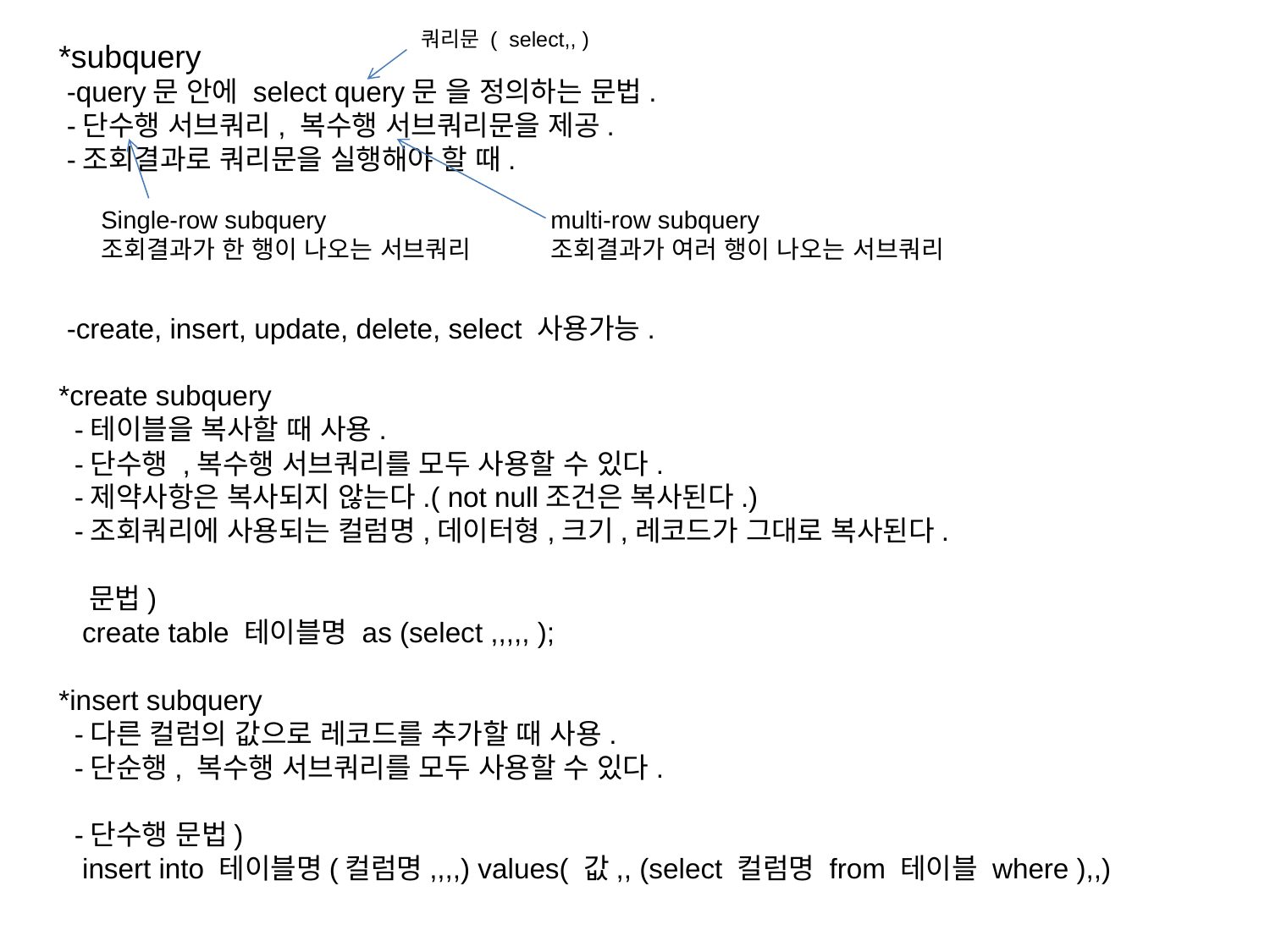

쿼리문 (  select,, )
*subquery
 -query문 안에 select query문 을 정의하는 문법.
 -단수행 서브쿼리, 복수행 서브쿼리문을 제공.
 -조회결과로 쿼리문을 실행해야 할 때.

 -create, insert, update, delete, select 사용가능.

*create subquery
  -테이블을 복사할 때 사용.
  -단수행 ,복수행 서브쿼리를 모두 사용할 수 있다.
  -제약사항은 복사되지 않는다.( not null조건은 복사된다.)
  -조회쿼리에 사용되는 컬럼명,데이터형,크기,레코드가 그대로 복사된다.

   문법)
   create table 테이블명 as (select ,,,,, );

*insert subquery
  -다른 컬럼의 값으로 레코드를 추가할 때 사용.
  -단순행, 복수행 서브쿼리를 모두 사용할 수 있다.

  -단수행 문법)
   insert into 테이블명(컬럼명,,,,) values( 값,, (select 컬럼명 from 테이블 where ),,)

Single-row subquery
조회결과가 한 행이 나오는 서브쿼리
multi-row subquery
조회결과가 여러 행이 나오는 서브쿼리